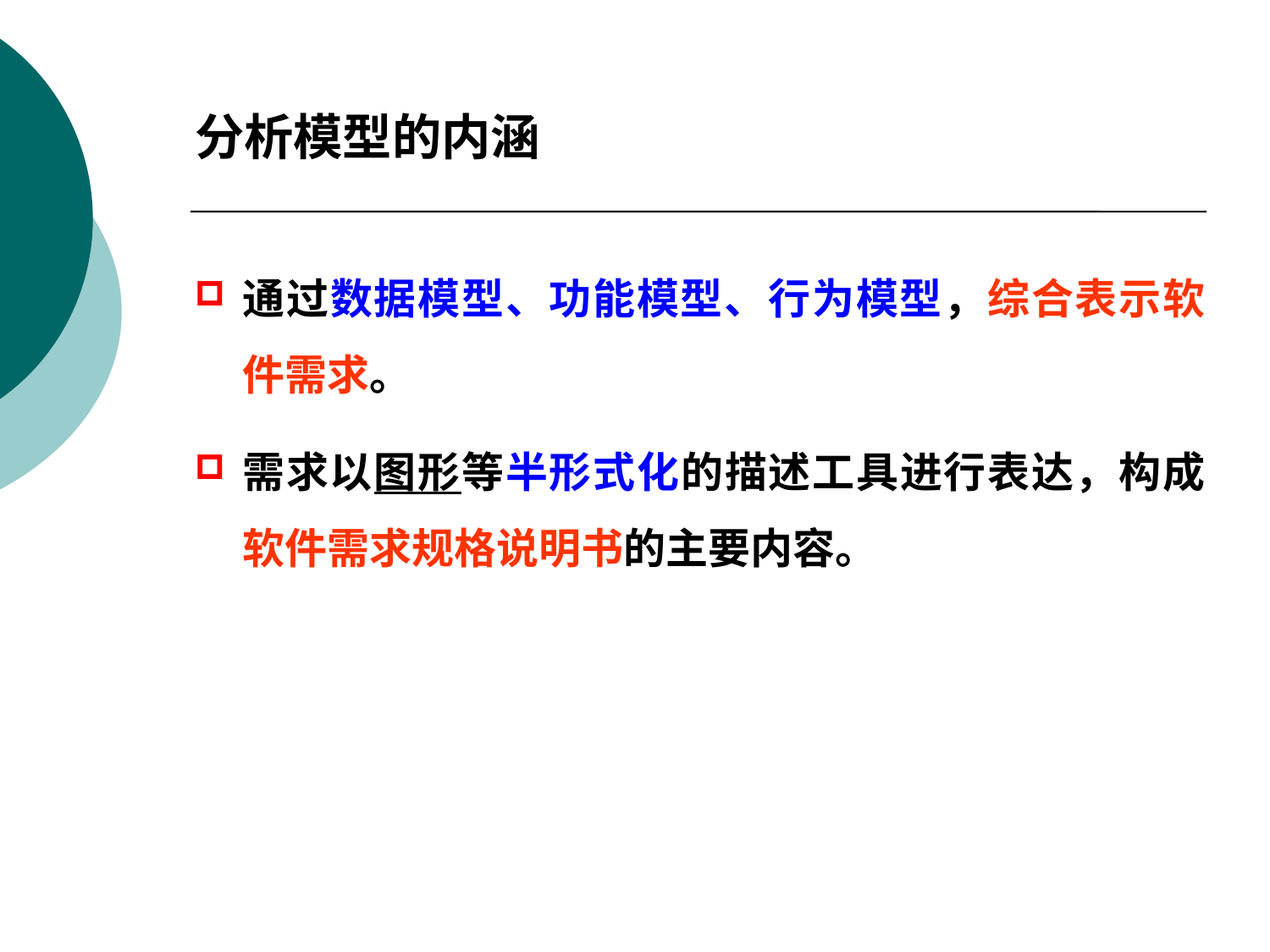

分析模型的内涵
通过数据模型、功能模型、行为模型，综合表示软件需求。
需求以图形等半形式化的描述工具进行表达，构成软件需求规格说明书的主要内容。